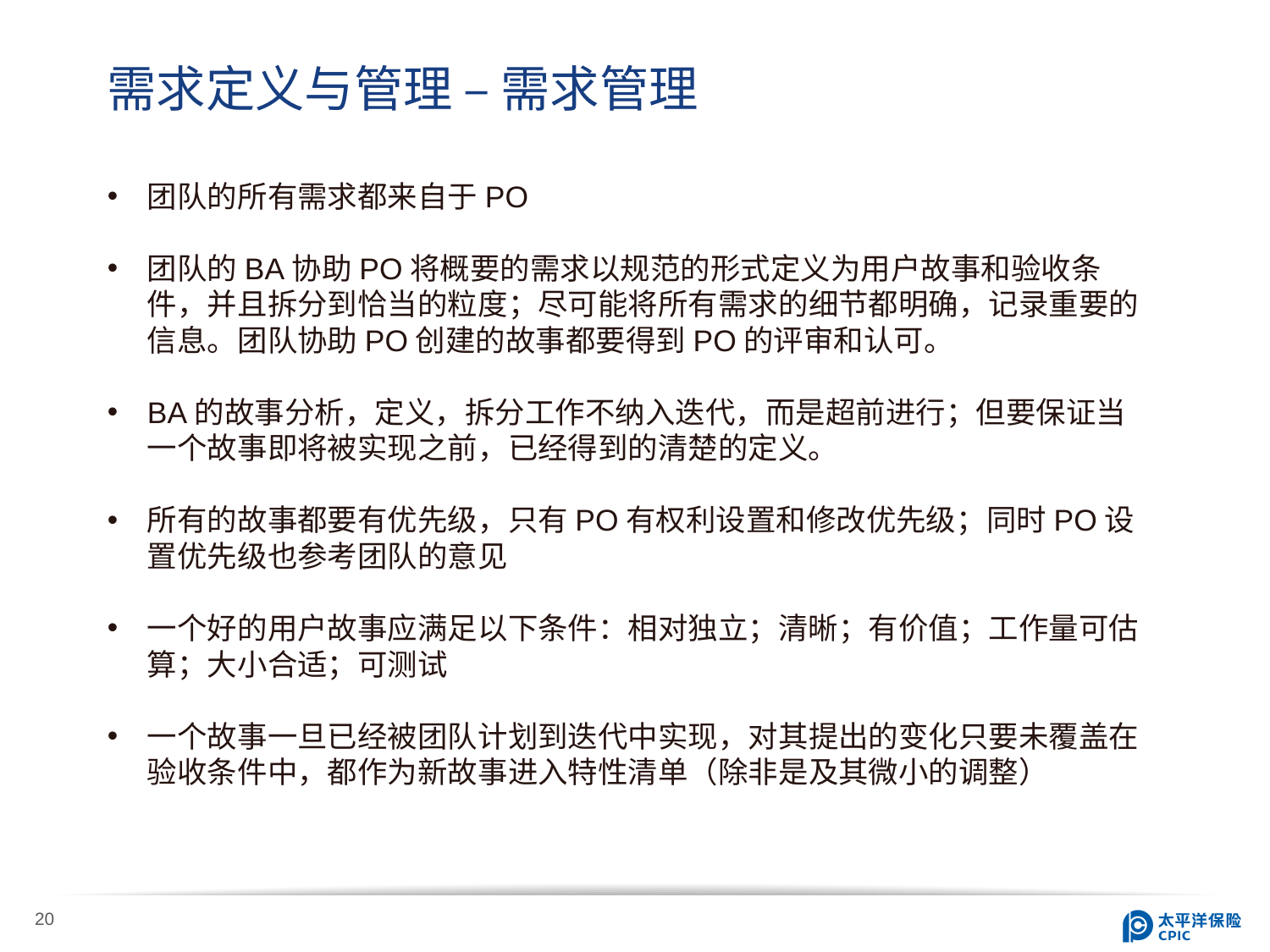

需求定义与管理 – 需求管理
团队的所有需求都来自于PO

团队的BA协助PO将概要的需求以规范的形式定义为用户故事和验收条件，并且拆分到恰当的粒度；尽可能将所有需求的细节都明确，记录重要的信息。团队协助PO创建的故事都要得到PO的评审和认可。

BA的故事分析，定义，拆分工作不纳入迭代，而是超前进行；但要保证当一个故事即将被实现之前，已经得到的清楚的定义。

所有的故事都要有优先级，只有PO有权利设置和修改优先级；同时PO设置优先级也参考团队的意见

一个好的用户故事应满足以下条件：相对独立；清晰；有价值；工作量可估算；大小合适；可测试

一个故事一旦已经被团队计划到迭代中实现，对其提出的变化只要未覆盖在验收条件中，都作为新故事进入特性清单（除非是及其微小的调整）